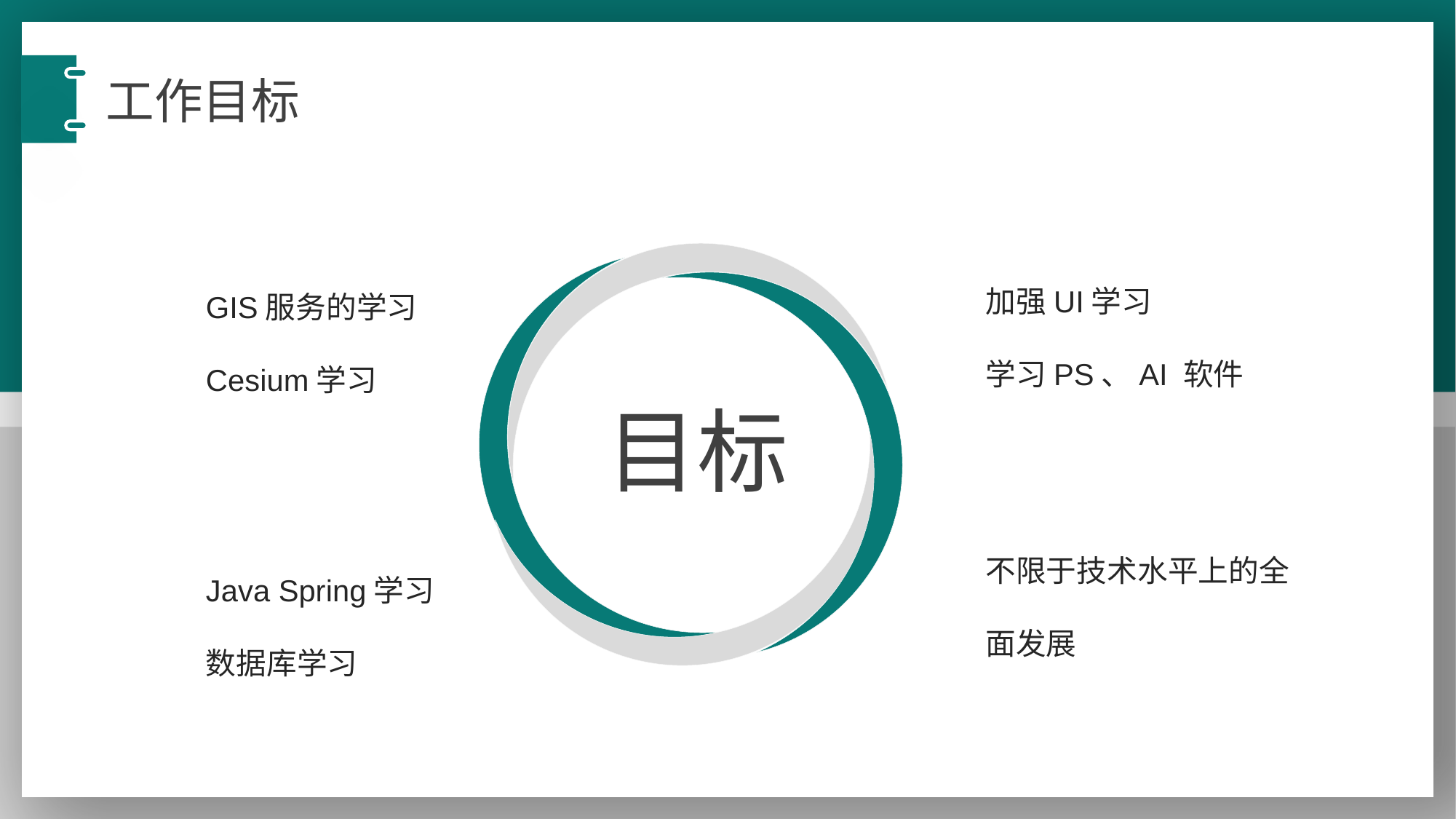

工作目标

加强UI学习
学习PS、AI 软件
GIS服务的学习
Cesium学习

目标
不限于技术水平上的全面发展
Java Spring学习
数据库学习